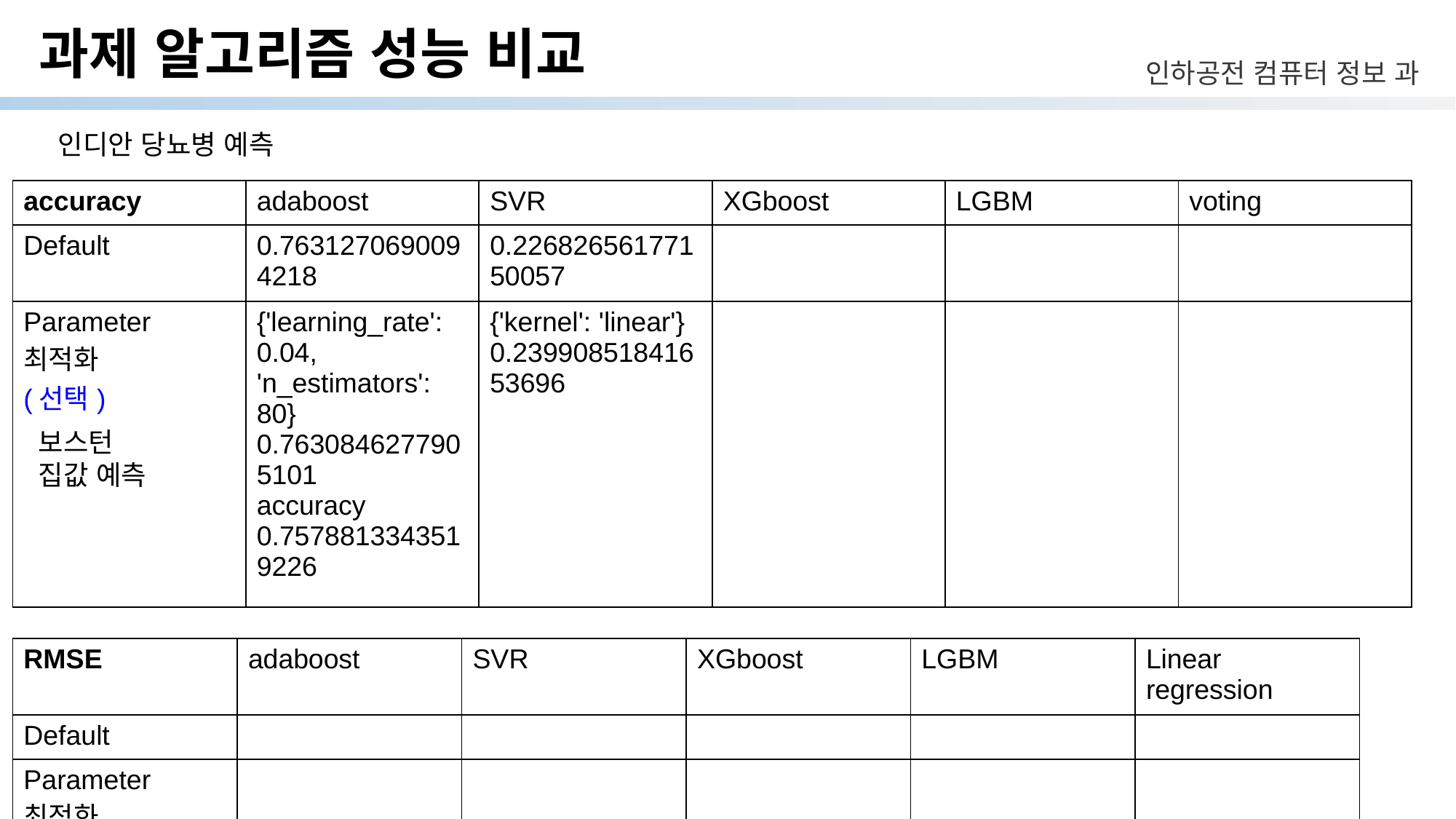

# 과제 알고리즘 성능 비교
인디안 당뇨병 예측
| accuracy | adaboost | SVR | XGboost | LGBM | voting |
| --- | --- | --- | --- | --- | --- |
| Default | 0.7631270690094218 | 0.22682656177150057 |  |  |  |
| Parameter 최적화 (선택) | {'learning\_rate': 0.04, 'n\_estimators': 80} 0.7630846277905101 accuracy 0.7578813343519226 | {'kernel': 'linear'} 0.23990851841653696 |  |  |  |
보스턴
집값 예측
| RMSE | adaboost | SVR | XGboost | LGBM | Linear regression |
| --- | --- | --- | --- | --- | --- |
| Default |  |  |  |  |  |
| Parameter 최적화 (선택) |  |  |  |  |  |